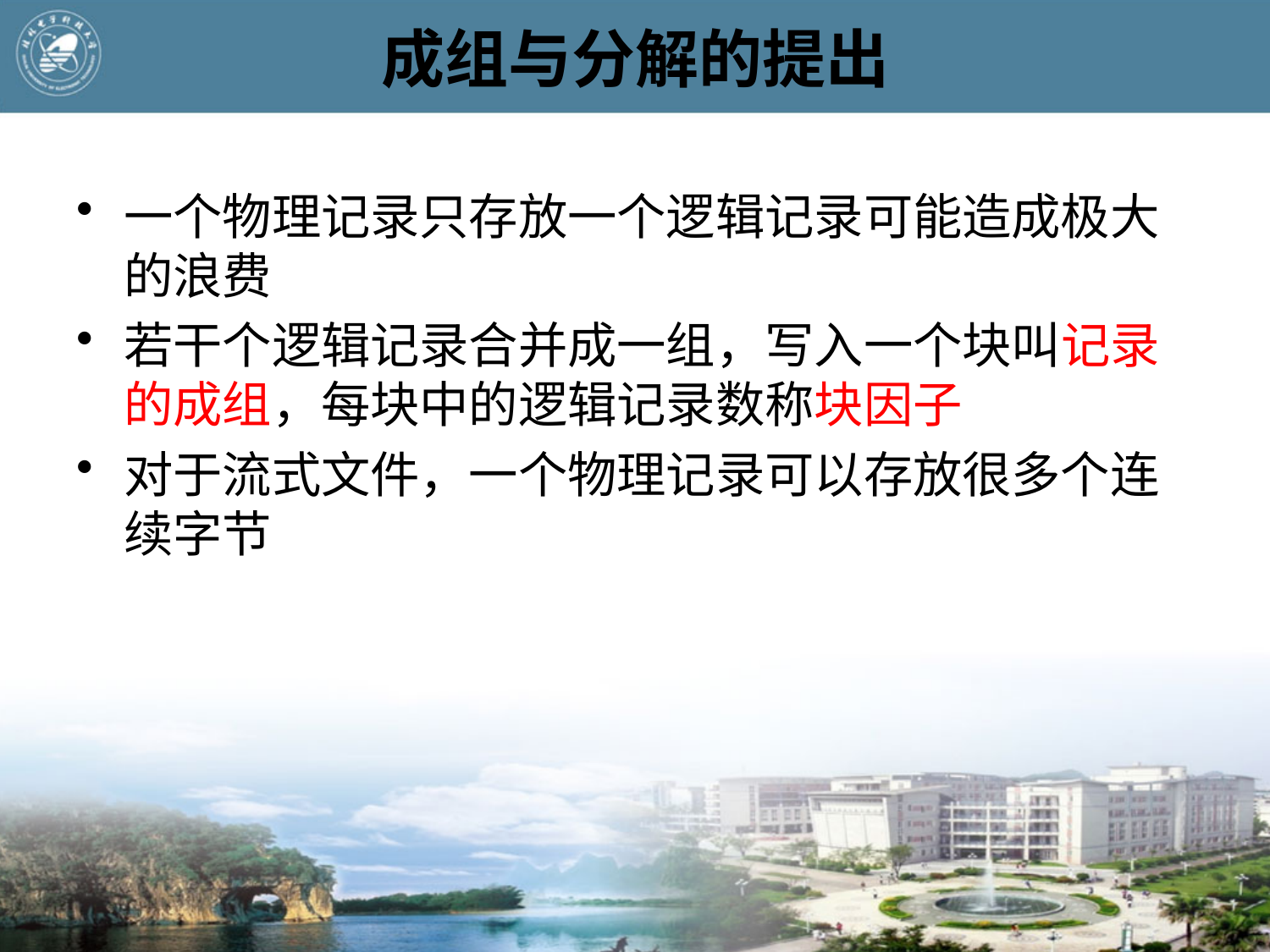

# 成组与分解的提出
一个物理记录只存放一个逻辑记录可能造成极大的浪费
若干个逻辑记录合并成一组，写入一个块叫记录的成组，每块中的逻辑记录数称块因子
对于流式文件，一个物理记录可以存放很多个连续字节